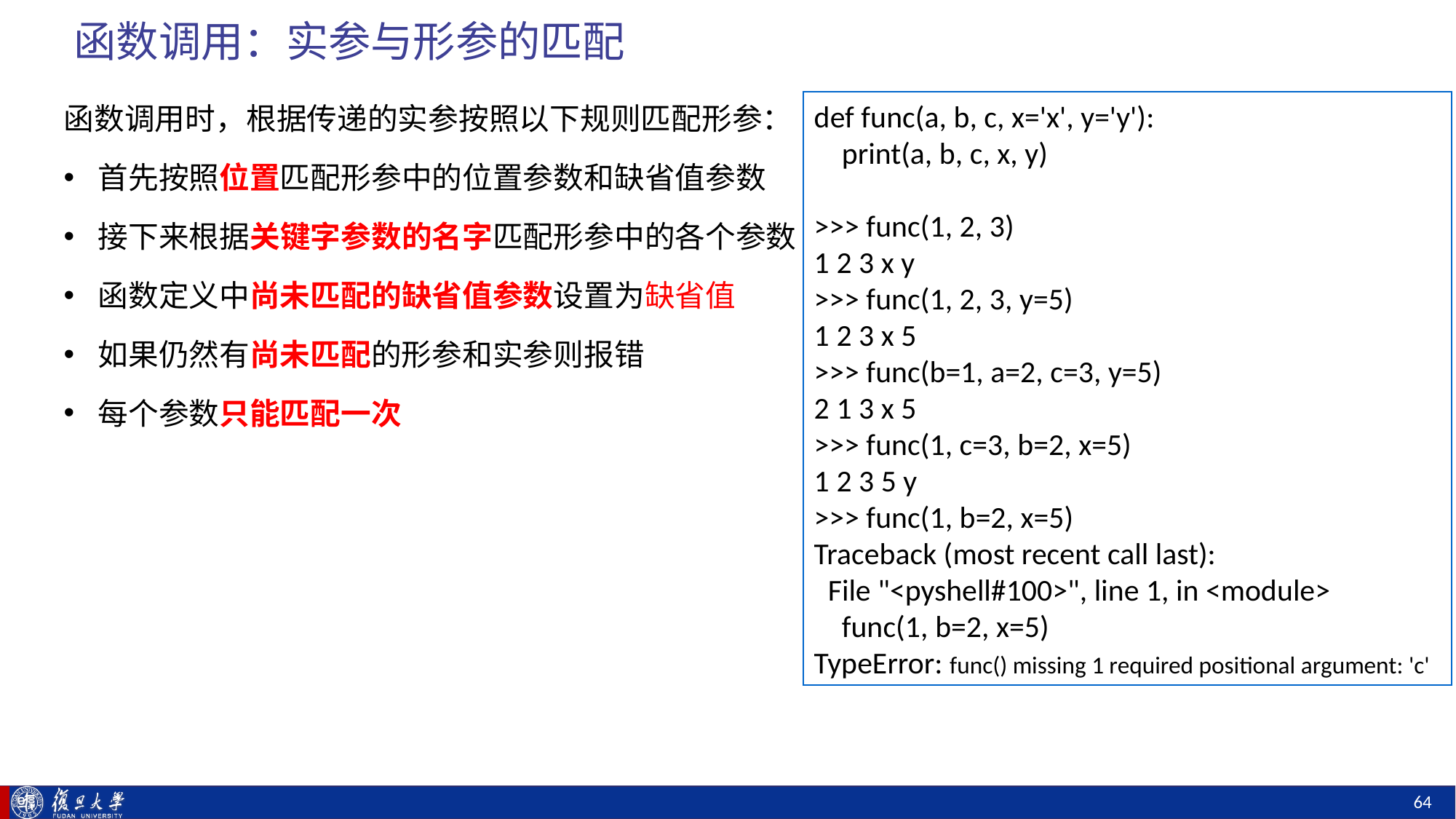

# 函数调用：实参与形参的匹配
函数调用时，根据传递的实参按照以下规则匹配形参：
首先按照位置匹配形参中的位置参数和缺省值参数
接下来根据关键字参数的名字匹配形参中的各个参数
函数定义中尚未匹配的缺省值参数设置为缺省值
如果仍然有尚未匹配的形参和实参则报错
每个参数只能匹配一次

def func(a, b, c, x='x', y='y'):
    print(a, b, c, x, y)

>>> func(1, 2, 3)
1 2 3 x y
>>> func(1, 2, 3, y=5)
1 2 3 x 5
>>> func(b=1, a=2, c=3, y=5)
2 1 3 x 5
>>> func(1, c=3, b=2, x=5)
1 2 3 5 y
>>> func(1, b=2, x=5)
Traceback (most recent call last):
  File "<pyshell#100>", line 1, in <module>
    func(1, b=2, x=5)
TypeError: func() missing 1 required positional argument: 'c'